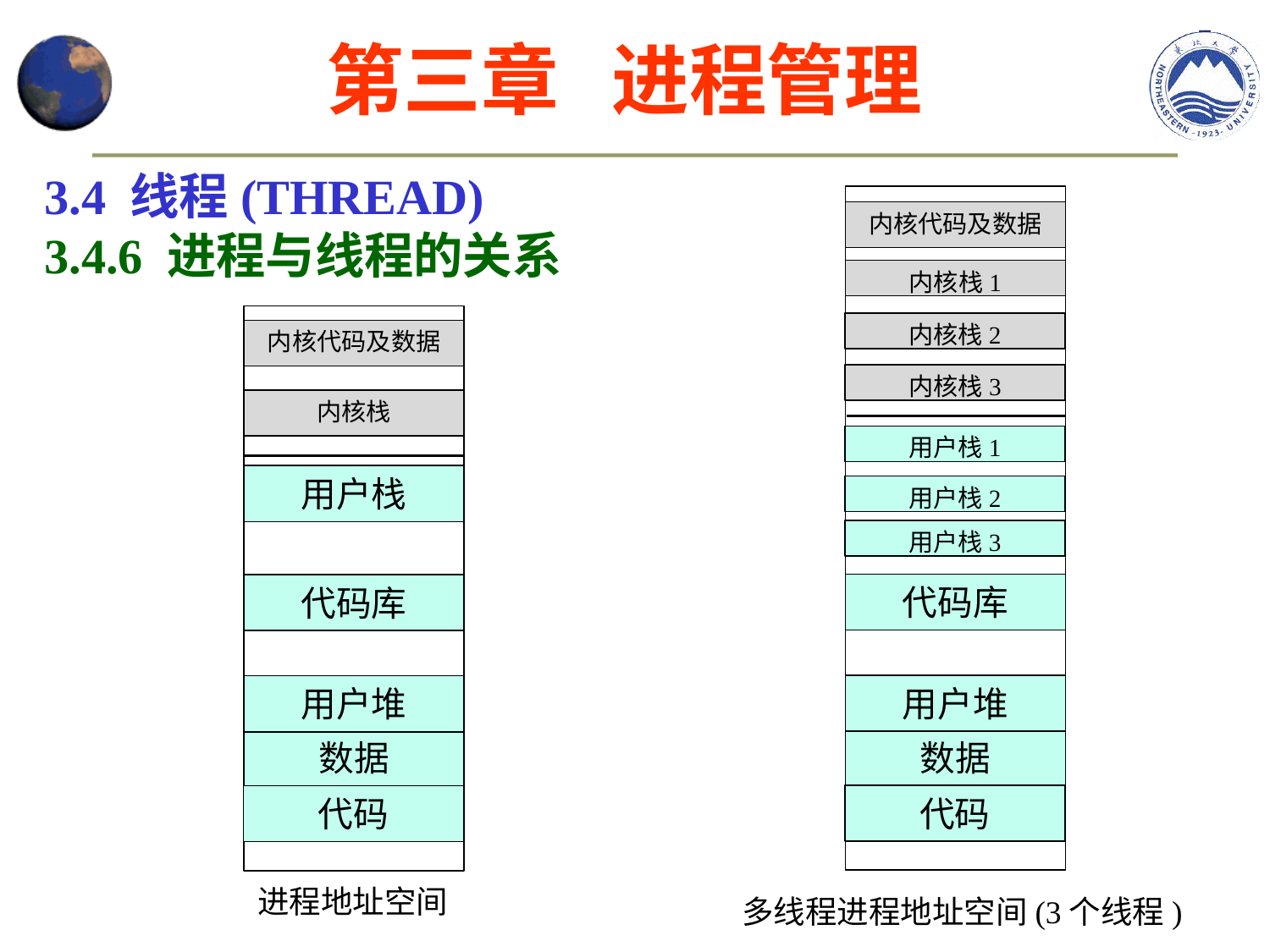

第三章   进程管理
3.4 线程(THREAD)
3.4.6 进程与线程的关系

内核代码及数据
内核栈1
用户栈2
代码库
用户堆
数据
代码

内核代码及数据
内核栈
用户栈
代码库
用户堆
数据
代码
内核栈2
内核栈3
用户栈1
用户栈3
进程地址空间
多线程进程地址空间(3个线程)